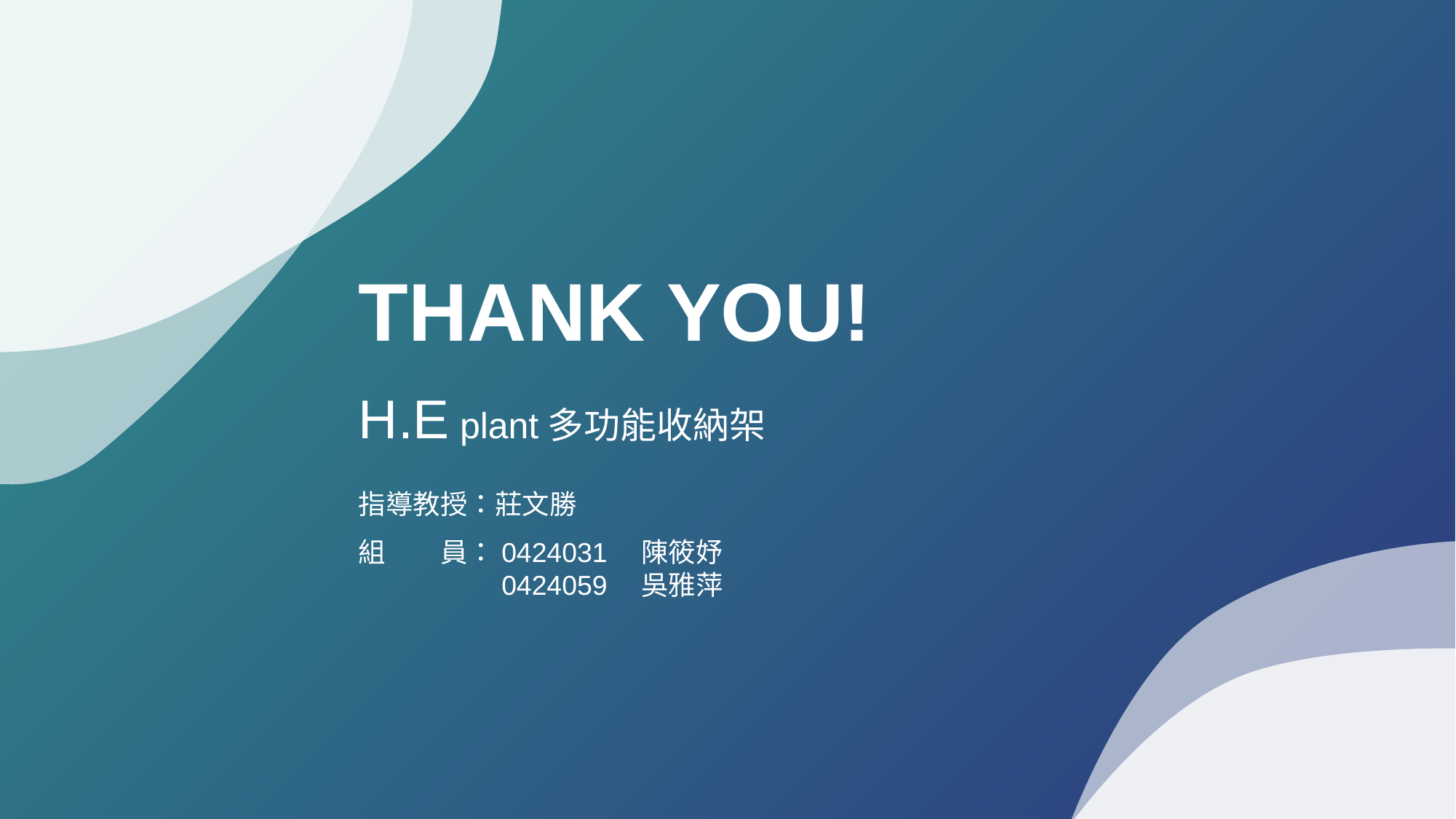

THANK YOU!
H.E plant多功能收納架
指導教授：莊文勝
組　　員：0424031　陳筱妤
　　　　　0424059　吳雅萍